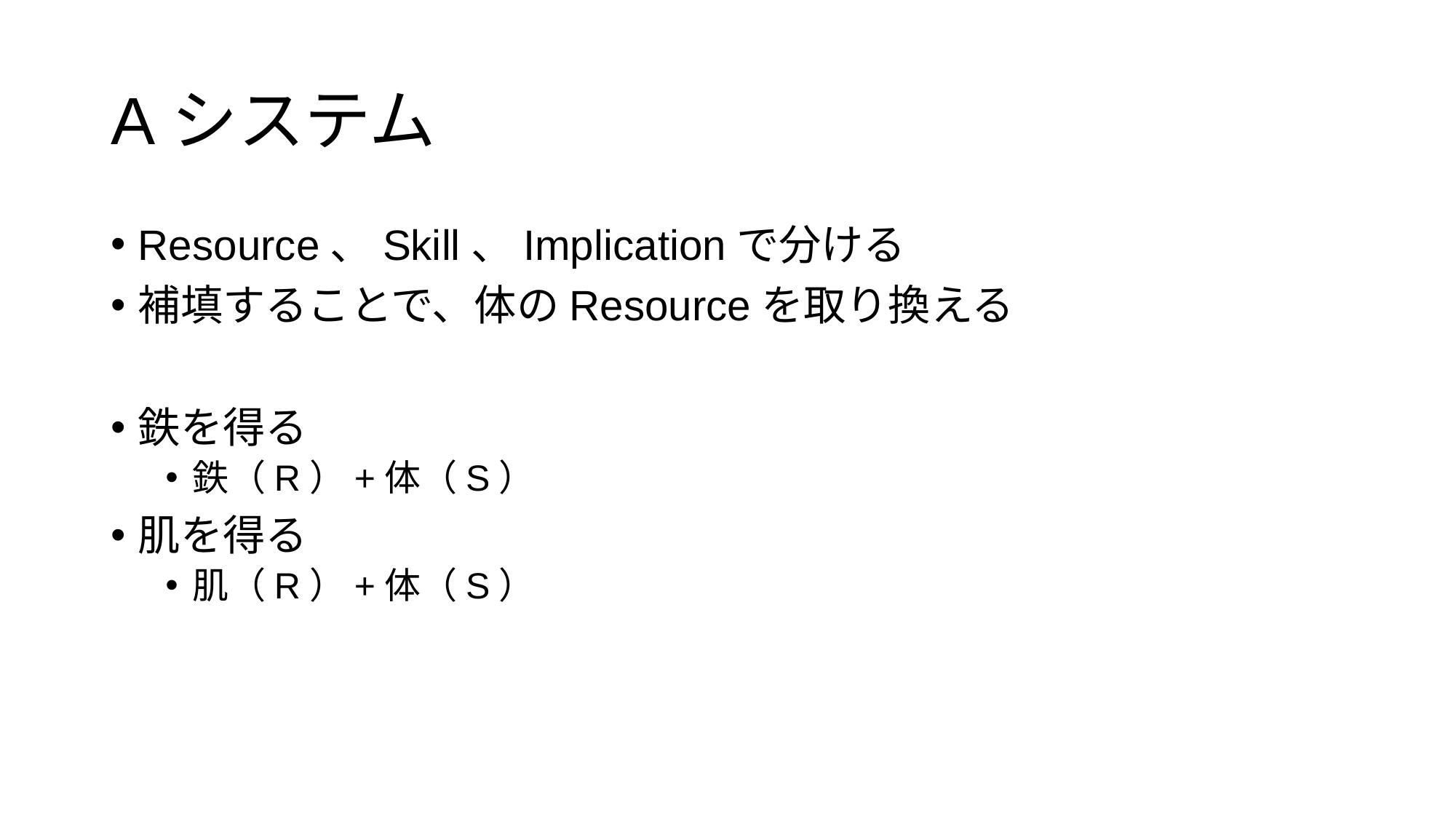

# Aシステム
Resource、Skill、Implicationで分ける
補填することで、体のResourceを取り換える

鉄を得る
鉄（R）+体（S）
肌を得る
肌（R）+体（S）